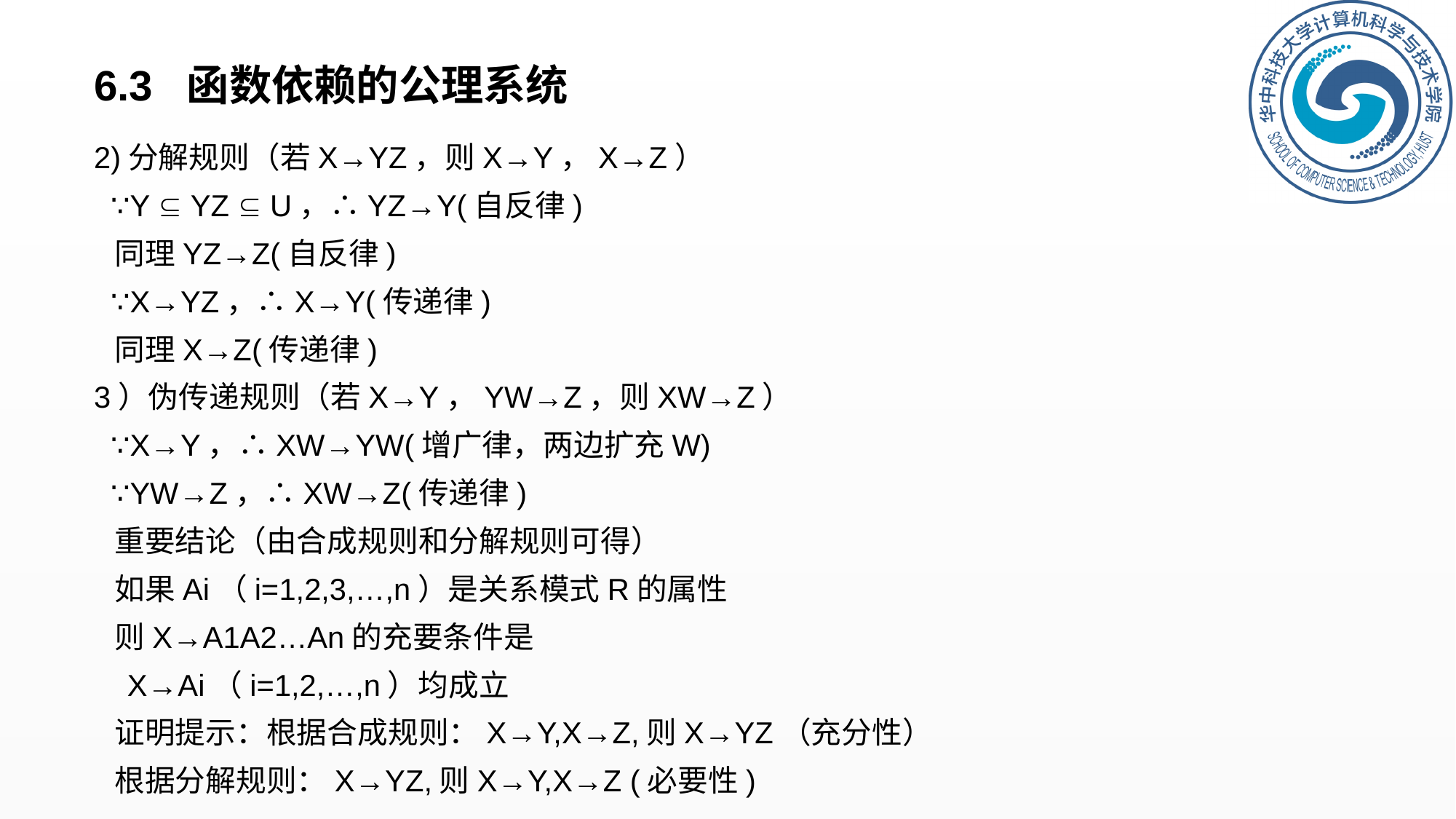

# 6.3  函数依赖的公理系统
2)分解规则（若X→YZ，则X→Y，X→Z）
  ∵Y ⊆ YZ ⊆ U，∴YZ→Y(自反律)
  同理YZ→Z(自反律)
  ∵X→YZ，∴X→Y(传递律)
  同理X→Z(传递律)
3）伪传递规则（若X→Y，YW→Z，则XW→Z）
  ∵X→Y，∴XW→YW(增广律，两边扩充W)
  ∵YW→Z，∴XW→Z(传递律)
  重要结论（由合成规则和分解规则可得）
  如果Ai（i=1,2,3,…,n）是关系模式R的属性
  则X→A1A2…An的充要条件是
    X→Ai（i=1,2,…,n）均成立
  证明提示：根据合成规则：X→Y,X→Z,则X→YZ（充分性）
  根据分解规则：X→YZ,则X→Y,X→Z (必要性)